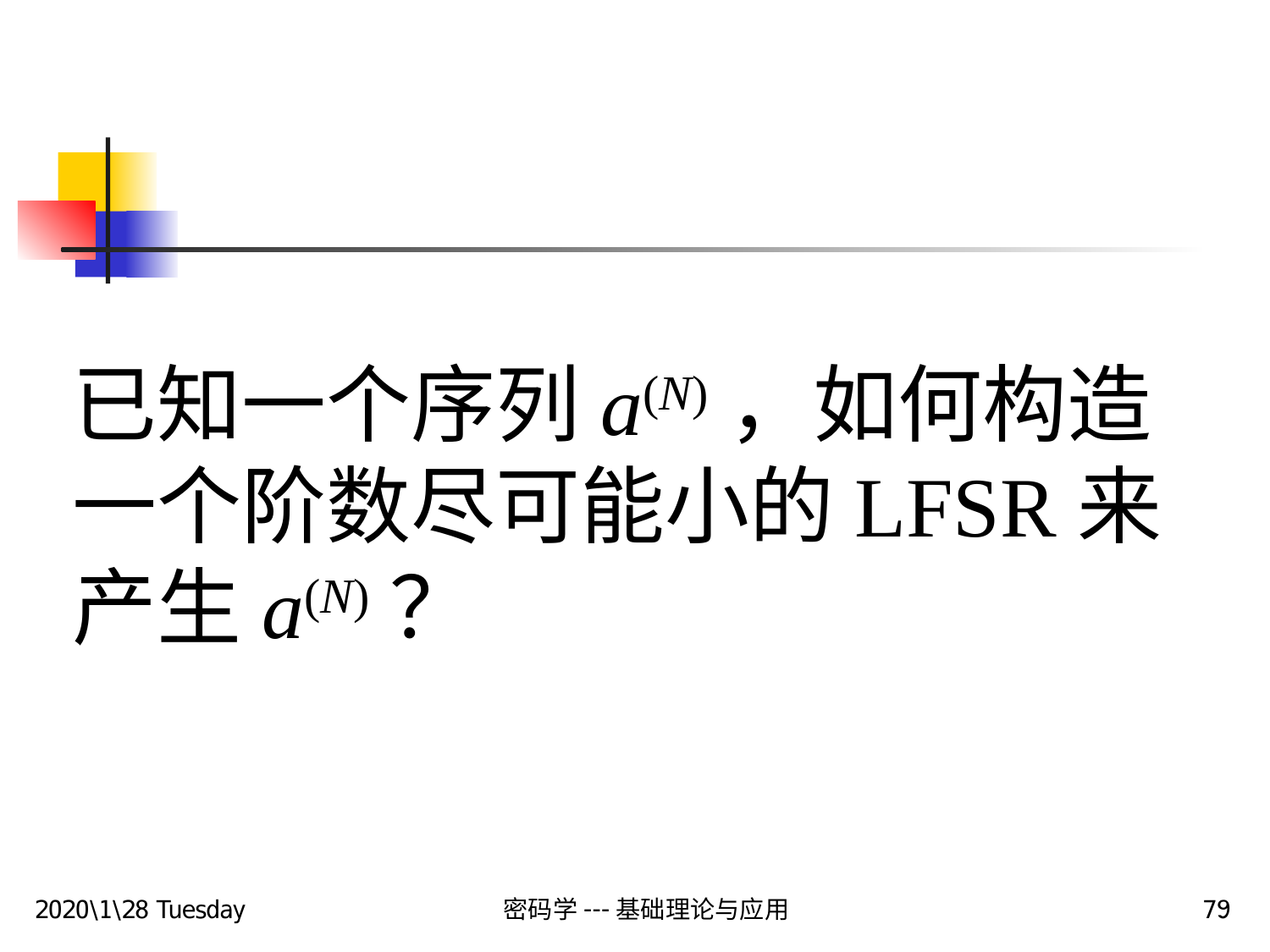

已知一个序列a(N)，如何构造一个阶数尽可能小的LFSR来产生a(N)？

2020\1\28 Tuesday
密码学---基础理论与应用
79